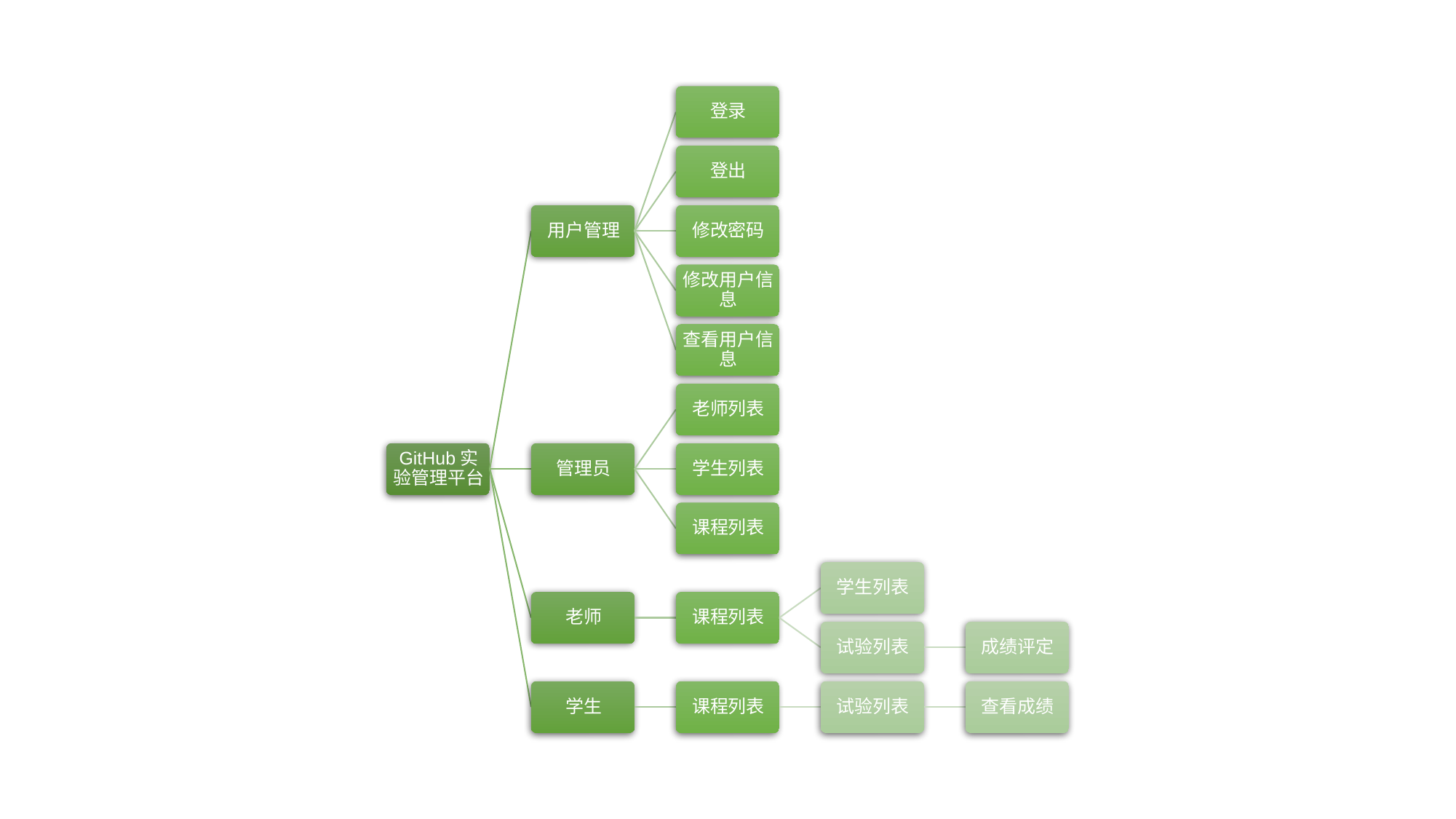

GitHub实验管理平台

用户管理

登录

登出

修改密码

修改用户信息

查看用户信息

管理员

老师列表

学生列表

课程列表

老师

课程列表

学生列表

试验列表

成绩评定

学生

课程列表

试验列表

查看成绩